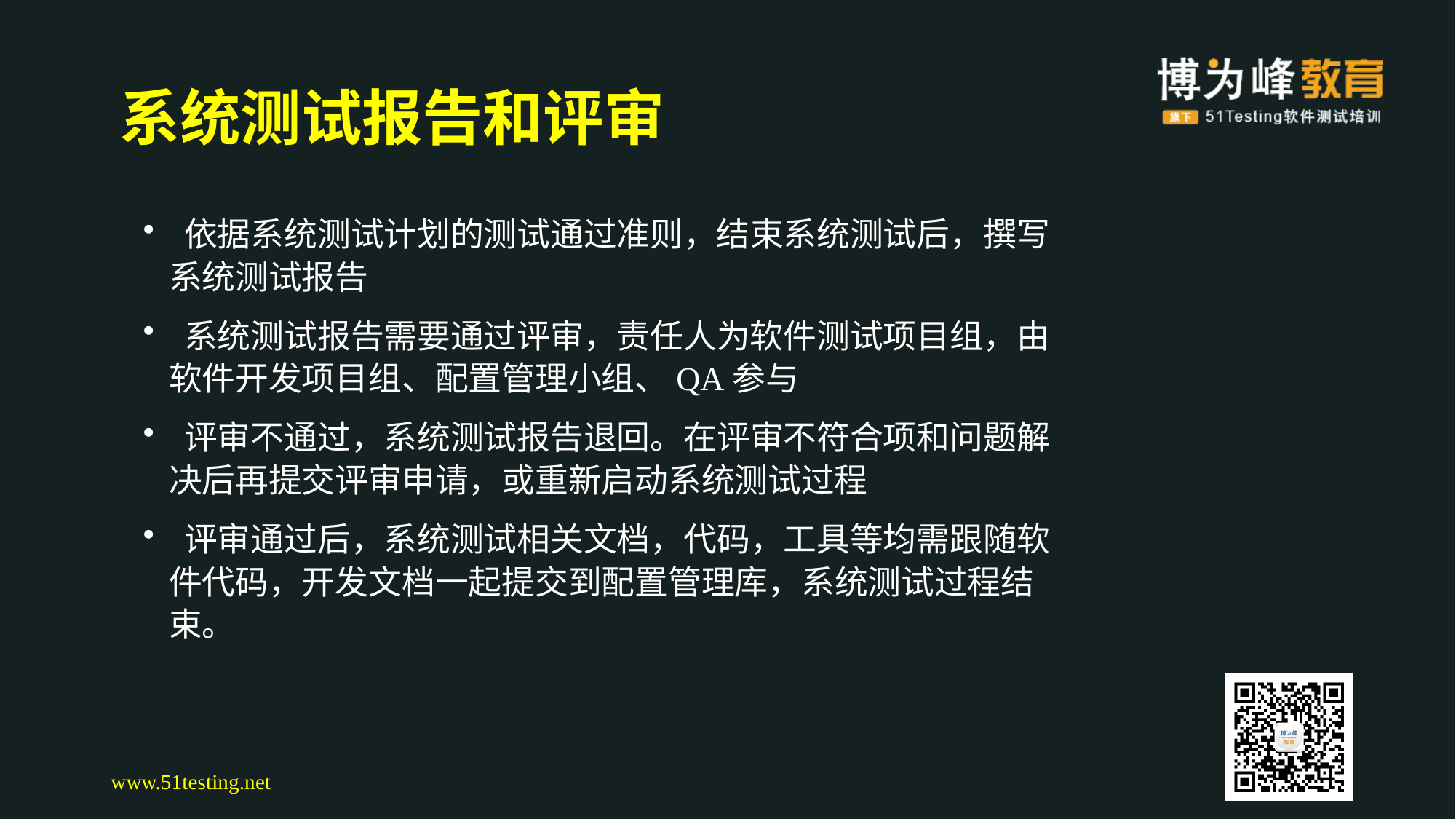

系统测试报告和评审
 依据系统测试计划的测试通过准则，结束系统测试后，撰写系统测试报告
 系统测试报告需要通过评审，责任人为软件测试项目组，由软件开发项目组、配置管理小组、QA参与
 评审不通过，系统测试报告退回。在评审不符合项和问题解决后再提交评审申请，或重新启动系统测试过程
 评审通过后，系统测试相关文档，代码，工具等均需跟随软件代码，开发文档一起提交到配置管理库，系统测试过程结束。
www.51testing.net